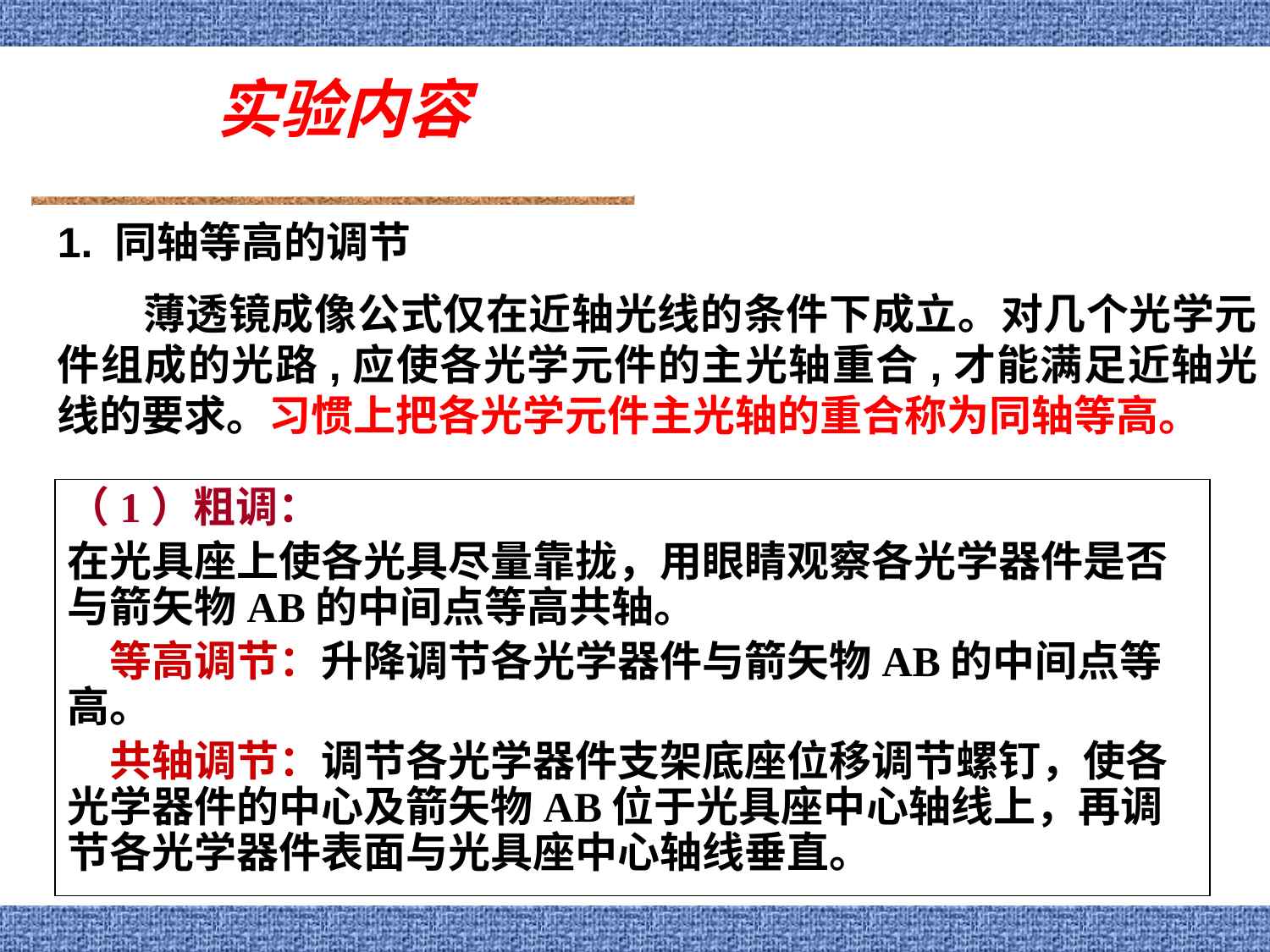

实验内容

1. 同轴等高的调节
　　薄透镜成像公式仅在近轴光线的条件下成立。对几个光学元件组成的光路,应使各光学元件的主光轴重合,才能满足近轴光线的要求。习惯上把各光学元件主光轴的重合称为同轴等高。
（1）粗调：
在光具座上使各光具尽量靠拢，用眼睛观察各光学器件是否与箭矢物AB的中间点等高共轴。
　等高调节：升降调节各光学器件与箭矢物AB的中间点等高。
　共轴调节：调节各光学器件支架底座位移调节螺钉，使各光学器件的中心及箭矢物AB位于光具座中心轴线上，再调节各光学器件表面与光具座中心轴线垂直。